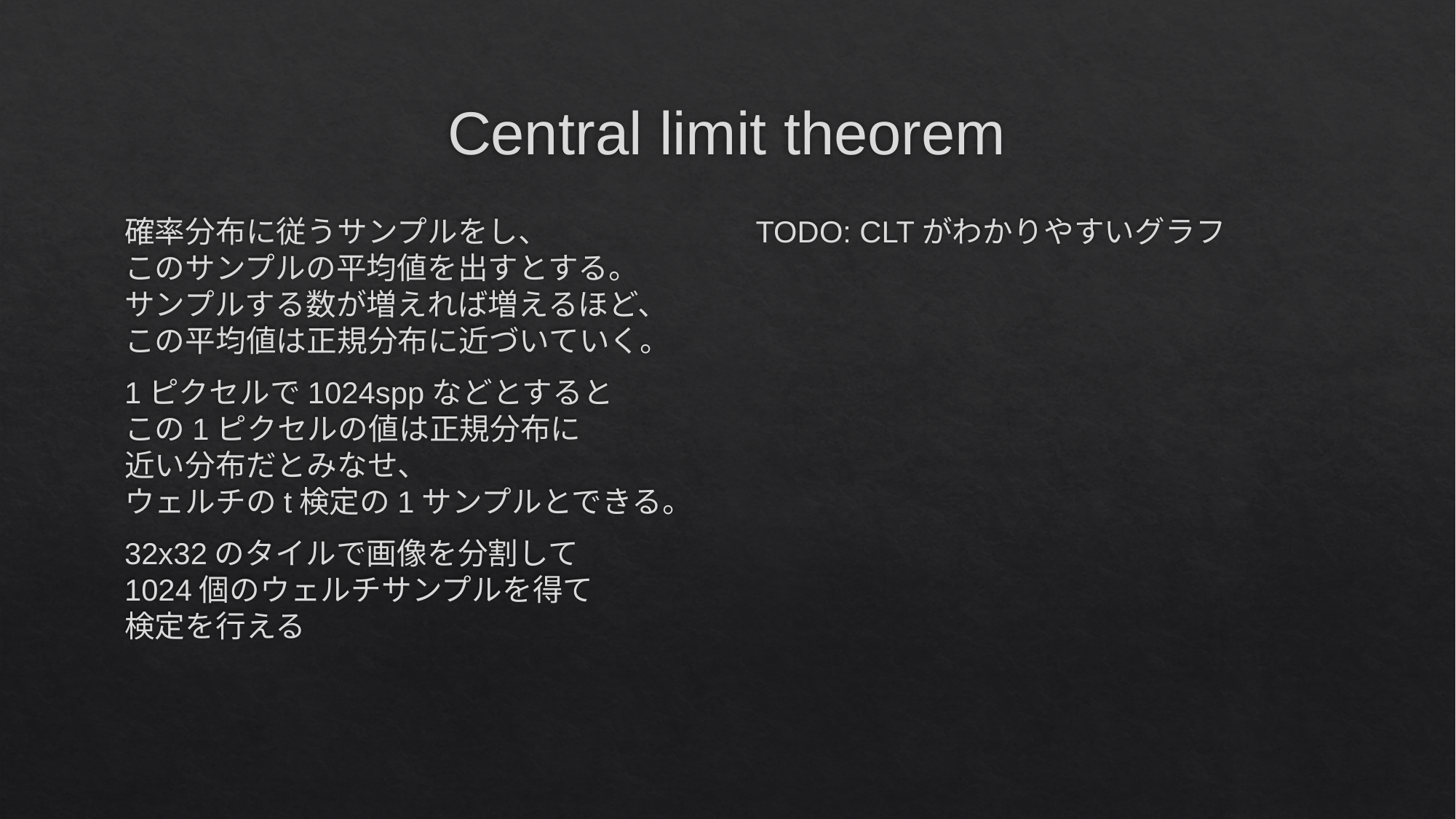

# Central limit theorem
確率分布に従うサンプルをし、
このサンプルの平均値を出すとする。
サンプルする数が増えれば増えるほど、
この平均値は正規分布に近づいていく。
1ピクセルで1024sppなどとすると
この1ピクセルの値は正規分布に
近い分布だとみなせ、
ウェルチのt検定の1サンプルとできる。
32x32のタイルで画像を分割して
1024個のウェルチサンプルを得て
検定を行える

TODO: CLTがわかりやすいグラフ